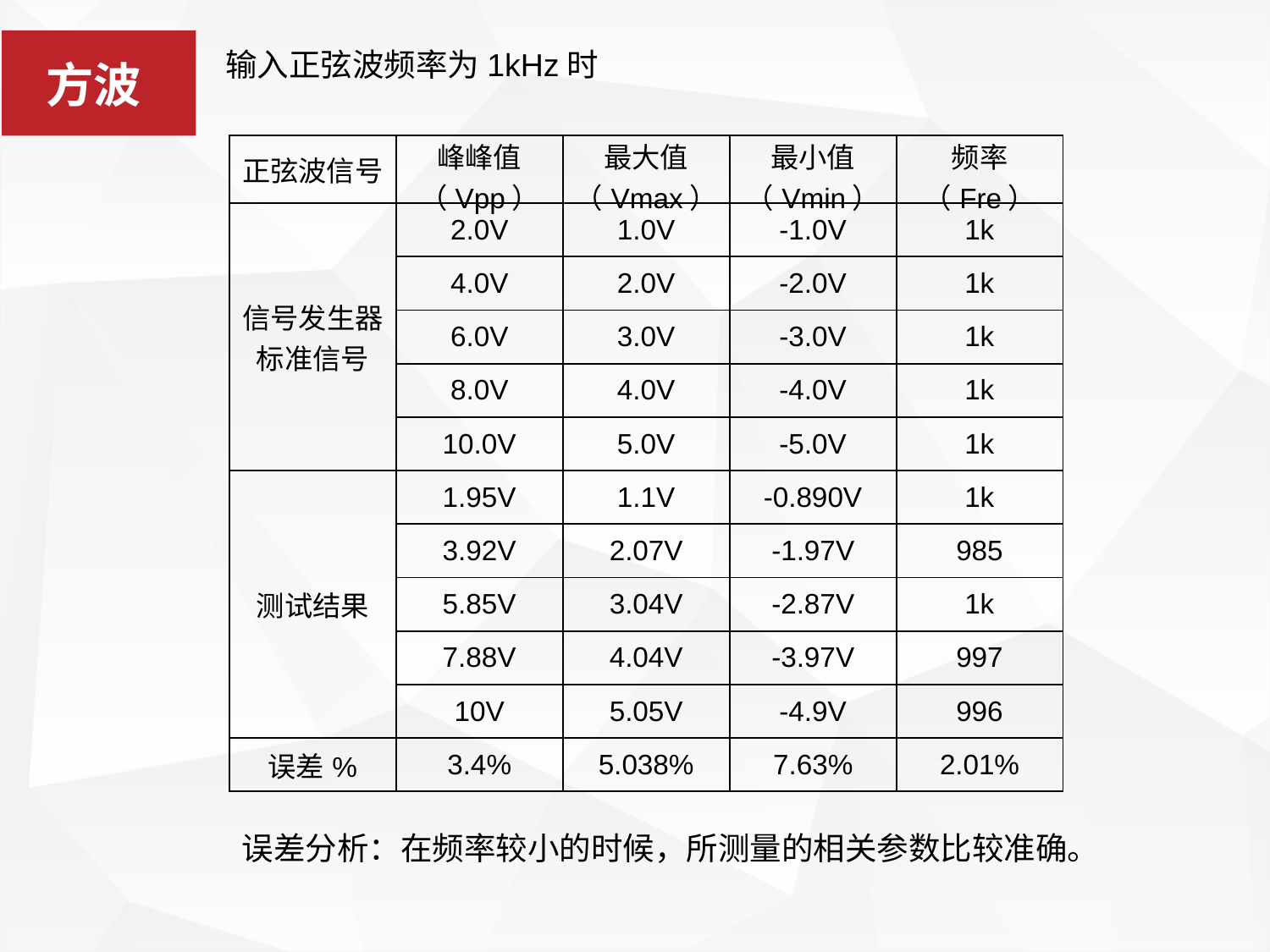

方波
输入正弦波频率为1kHz时
| 正弦波信号 | 峰峰值（Vpp） | 最大值（Vmax） | 最小值（Vmin） | 频率（Fre） |
| --- | --- | --- | --- | --- |
| 信号发生器标准信号 | 2.0V | 1.0V | -1.0V | 1k |
|  | 4.0V | 2.0V | -2.0V | 1k |
|  | 6.0V | 3.0V | -3.0V | 1k |
|  | 8.0V | 4.0V | -4.0V | 1k |
|  | 10.0V | 5.0V | -5.0V | 1k |
| 测试结果 | 1.95V | 1.1V | -0.890V | 1k |
|  | 3.92V | 2.07V | -1.97V | 985 |
|  | 5.85V | 3.04V | -2.87V | 1k |
|  | 7.88V | 4.04V | -3.97V | 997 |
|  | 10V | 5.05V | -4.9V | 996 |
| 误差% | 3.4% | 5.038% | 7.63% | 2.01% |
误差分析：在频率较小的时候，所测量的相关参数比较准确。